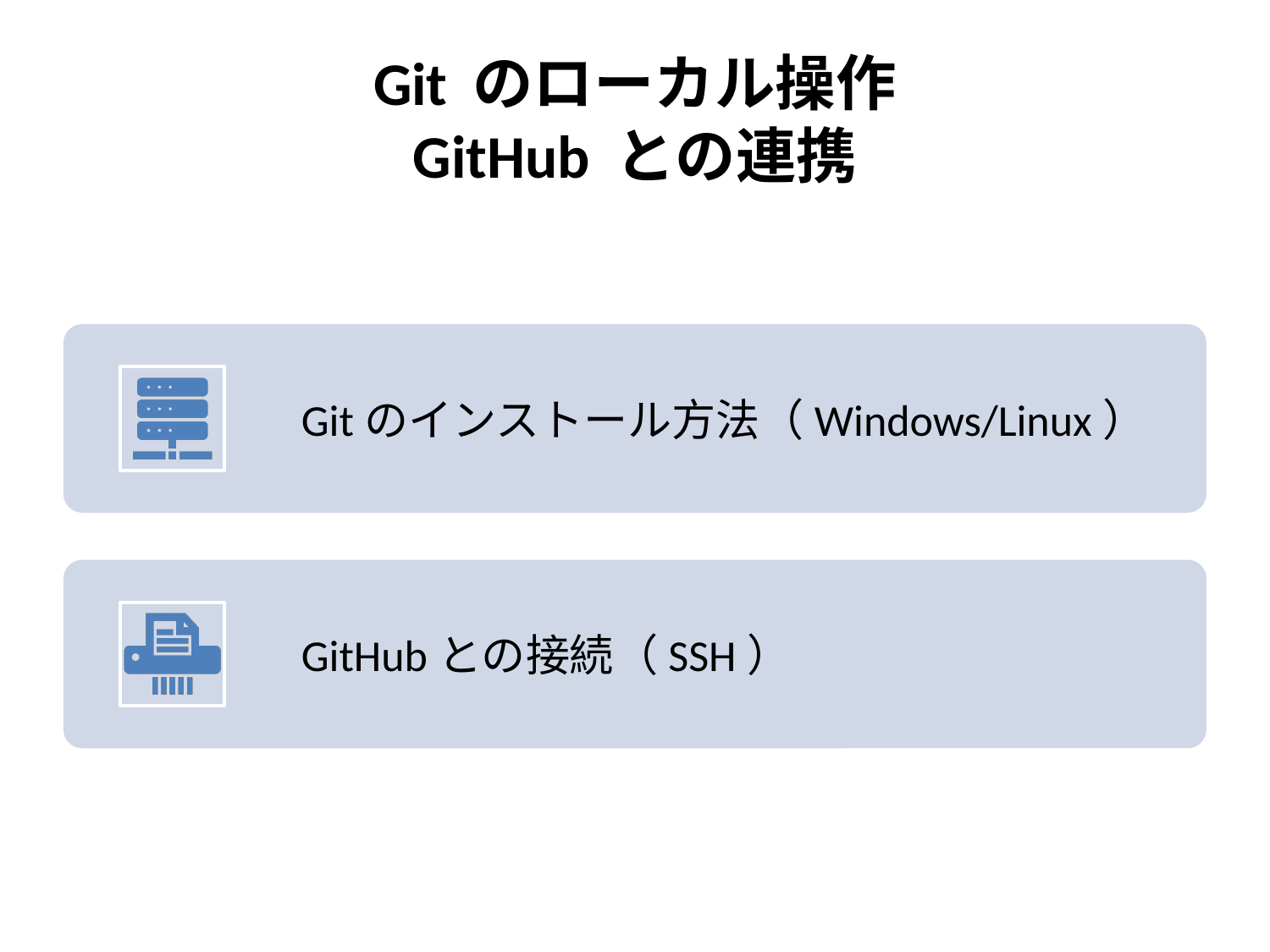

# Git のローカル操作 GitHub との連携
Gitのインストール方法（Windows/Linux）
GitHubとの接続（SSH）